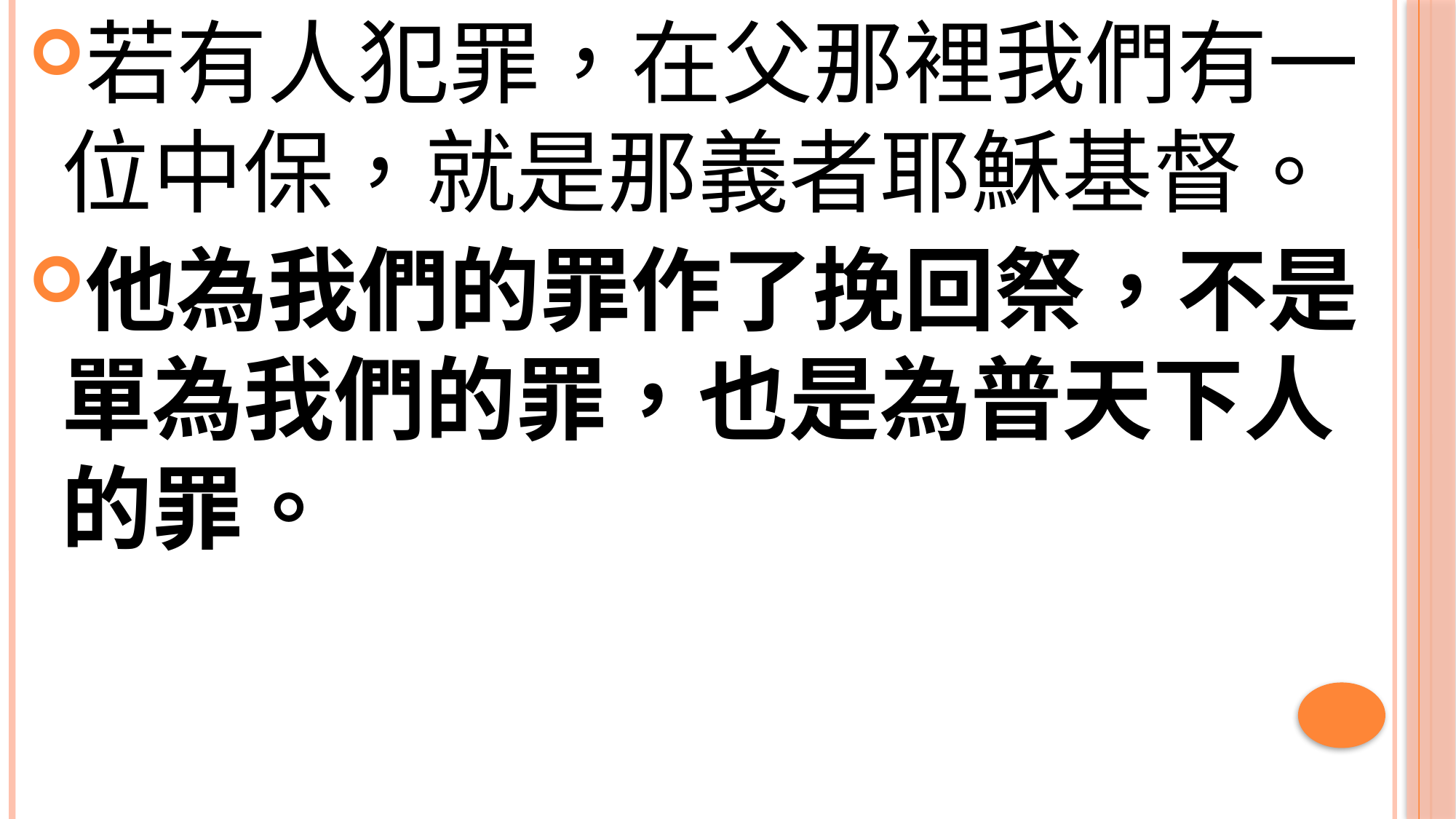

若有人犯罪，在父那裡我們有一位中保，就是那義者耶穌基督。
他為我們的罪作了挽回祭，不是單為我們的罪，也是為普天下人的罪。